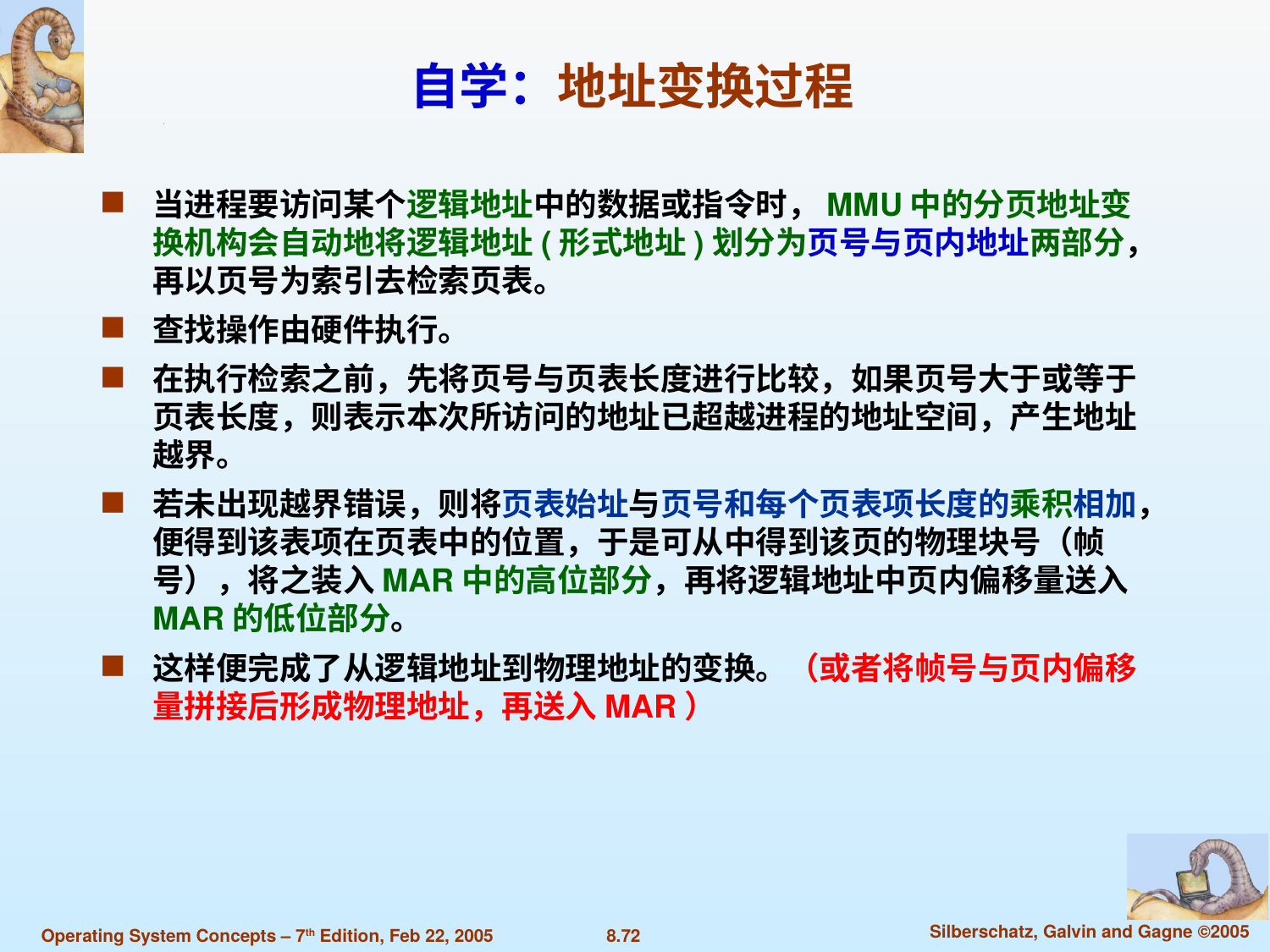

自学：地址变换过程
当进程要访问某个逻辑地址中的数据或指令时，MMU中的分页地址变换机构会自动地将逻辑地址(形式地址)划分为页号与页内地址两部分，再以页号为索引去检索页表。
查找操作由硬件执行。
在执行检索之前，先将页号与页表长度进行比较，如果页号大于或等于页表长度，则表示本次所访问的地址已超越进程的地址空间，产生地址越界。
若未出现越界错误，则将页表始址与页号和每个页表项长度的乘积相加，便得到该表项在页表中的位置，于是可从中得到该页的物理块号（帧号），将之装入MAR中的高位部分，再将逻辑地址中页内偏移量送入MAR的低位部分。
这样便完成了从逻辑地址到物理地址的变换。（或者将帧号与页内偏移量拼接后形成物理地址，再送入MAR）